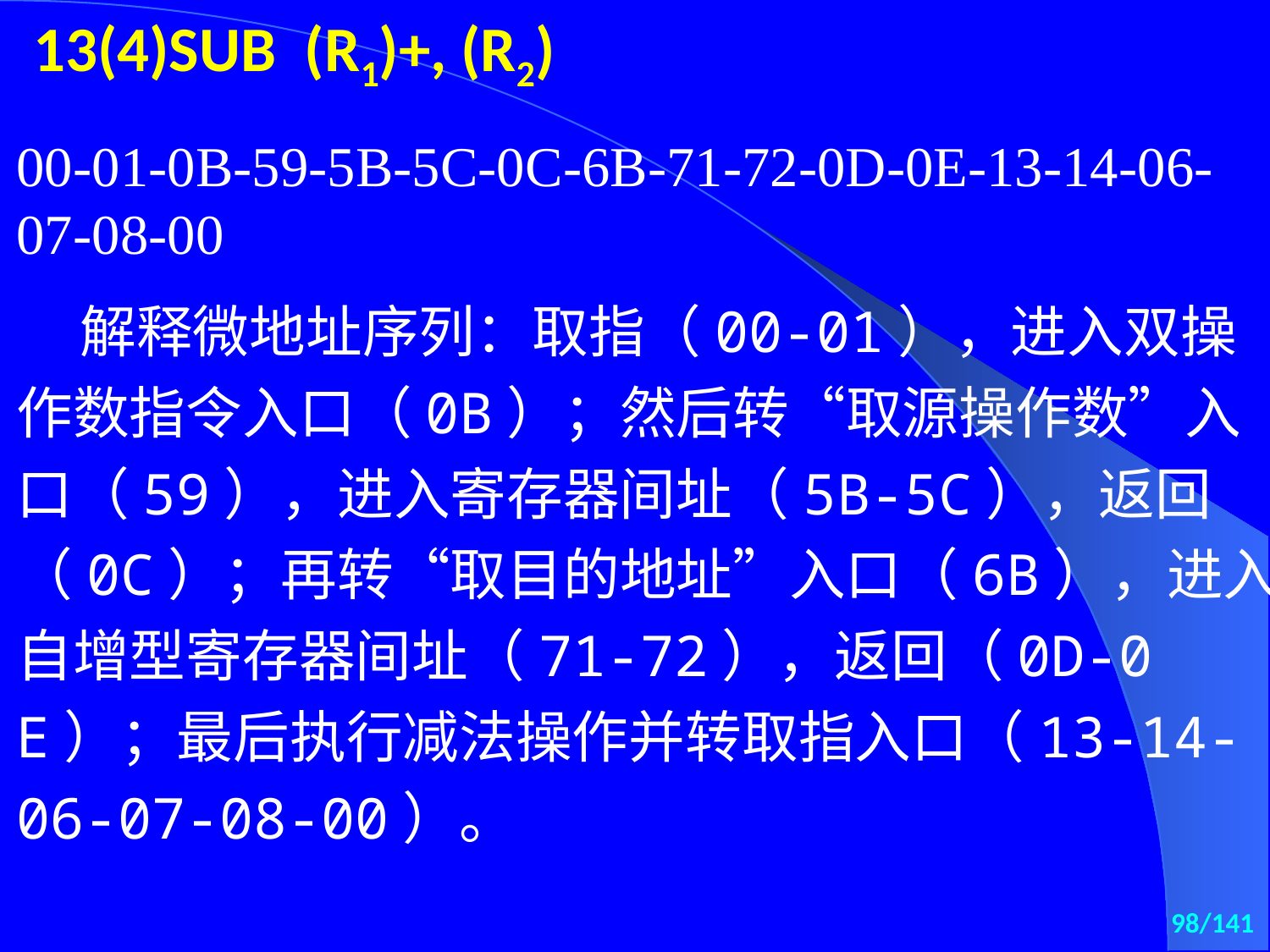

13(4)SUB  (R1)+, (R2)
00-01-0B-59-5B-5C-0C-6B-71-72-0D-0E-13-14-06-07-08-00
解释微地址序列：取指（00-01），进入双操作数指令入口（0B）；然后转“取源操作数”入口（59），进入寄存器间址（5B-5C），返回（0C）；再转“取目的地址”入口（6B），进入自增型寄存器间址（71-72），返回（0D-0E）；最后执行减法操作并转取指入口（13-14-06-07-08-00）。
98/141